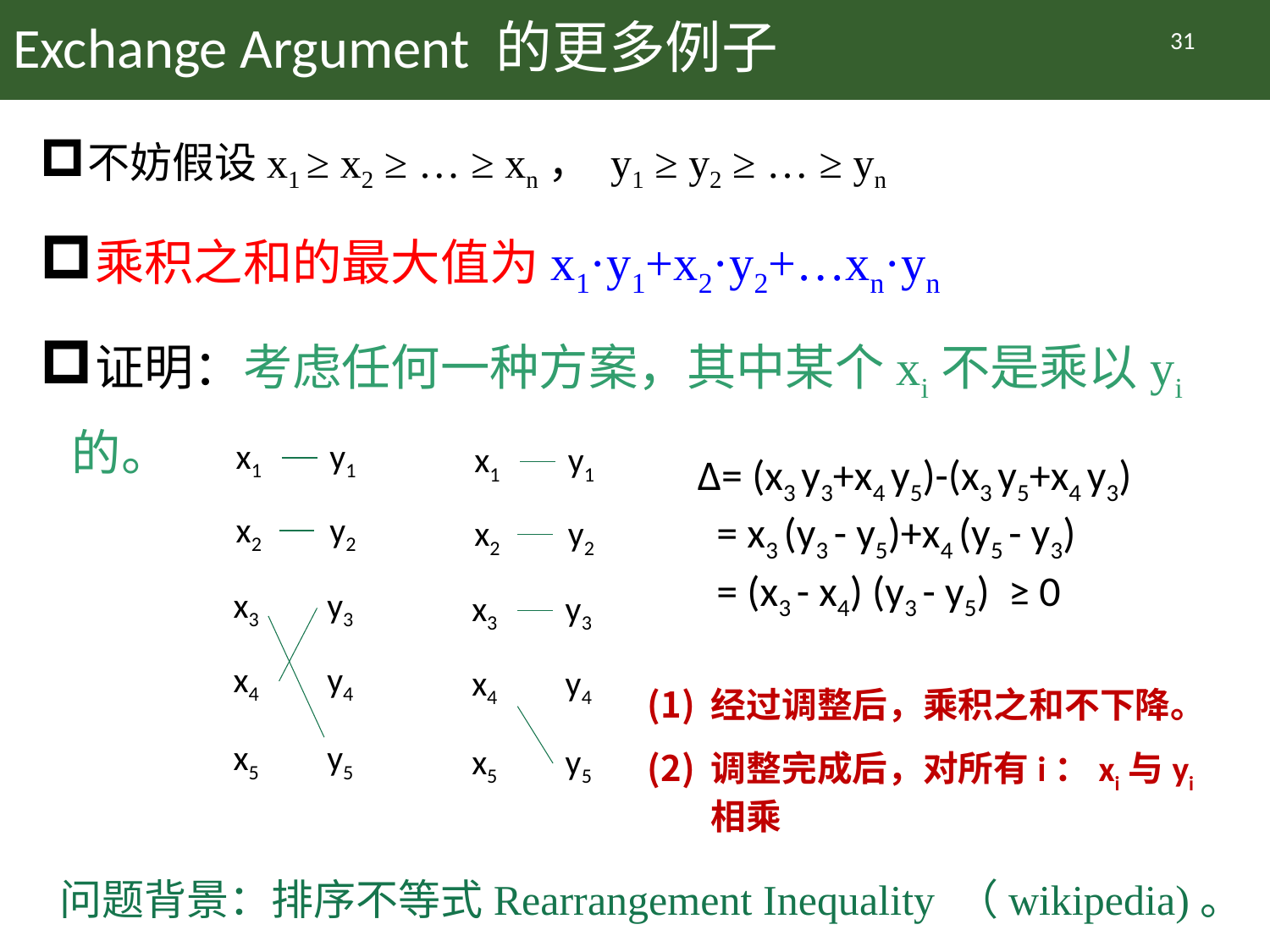

# Exchange Argument 的更多例子
31
不妨假设x1 ≥ x2 ≥ … ≥ xn， y1 ≥ y2 ≥ … ≥ yn
乘积之和的最大值为x1·y1+x2·y2+…xn·yn
证明：考虑任何一种方案，其中某个xi不是乘以yi的。
x1
y1
x2
y2
x3
y3
x4
y4
x5
y5
x1
y1
x2
y2
x3
y3
x4
y4
x5
y5
∆= (x3 y3+x4 y5)-(x3 y5+x4 y3)
  = x3 (y3 - y5)+x4 (y5 - y3)
  = (x3 - x4) (y3 - y5)  ≥ 0
经过调整后，乘积之和不下降。
调整完成后，对所有i：xi与yi相乘
问题背景：排序不等式Rearrangement Inequality （wikipedia)。